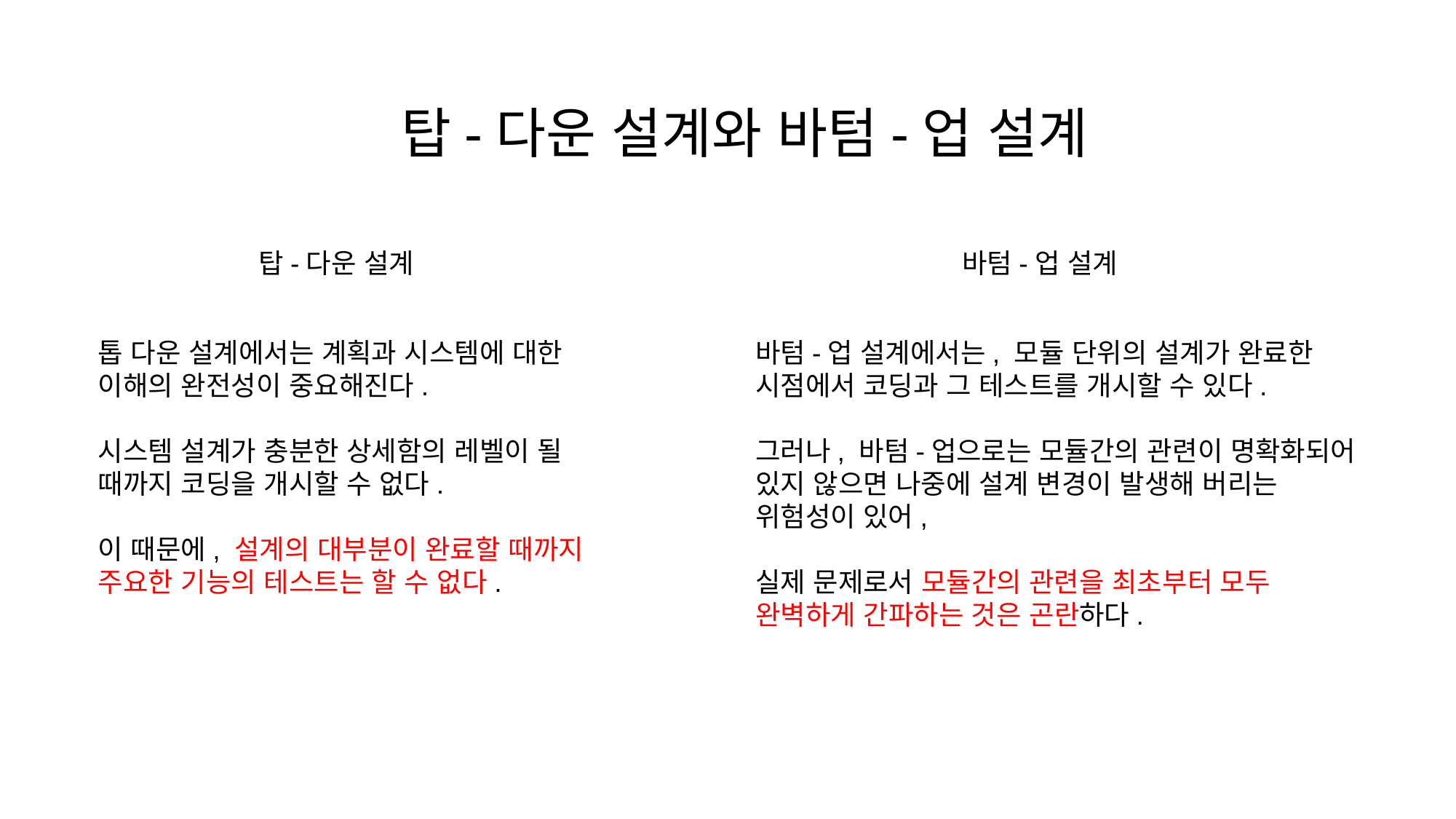

탑-다운 설계와 바텀-업 설계
탑-다운 설계
바텀-업 설계
톱 다운 설계에서는 계획과 시스템에 대한 이해의 완전성이 중요해진다.

시스템 설계가 충분한 상세함의 레벨이 될 때까지 코딩을 개시할 수 없다.

이 때문에, 설계의 대부분이 완료할 때까지 주요한 기능의 테스트는 할 수 없다.
바텀-업 설계에서는, 모듈 단위의 설계가 완료한 시점에서 코딩과 그 테스트를 개시할 수 있다.

그러나, 바텀-업으로는 모듈간의 관련이 명확화되어 있지 않으면 나중에 설계 변경이 발생해 버리는 위험성이 있어,

실제 문제로서 모듈간의 관련을 최초부터 모두 완벽하게 간파하는 것은 곤란하다.